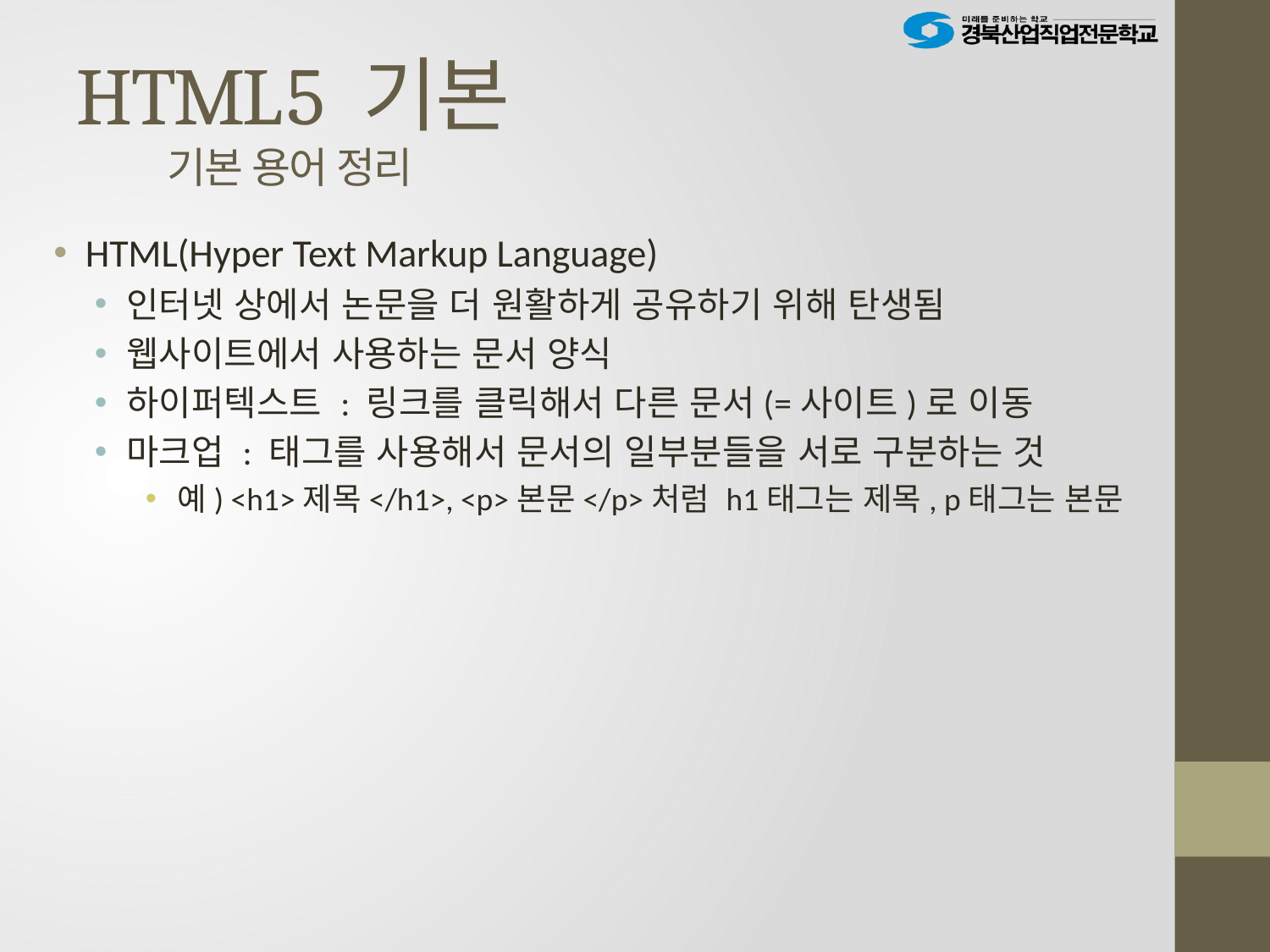

# HTML5 기본 기본 용어 정리
HTML(Hyper Text Markup Language)
인터넷 상에서 논문을 더 원활하게 공유하기 위해 탄생됨
웹사이트에서 사용하는 문서 양식
하이퍼텍스트 : 링크를 클릭해서 다른 문서(=사이트)로 이동
마크업 : 태그를 사용해서 문서의 일부분들을 서로 구분하는 것
예) <h1>제목</h1>, <p>본문</p>처럼 h1태그는 제목, p태그는 본문